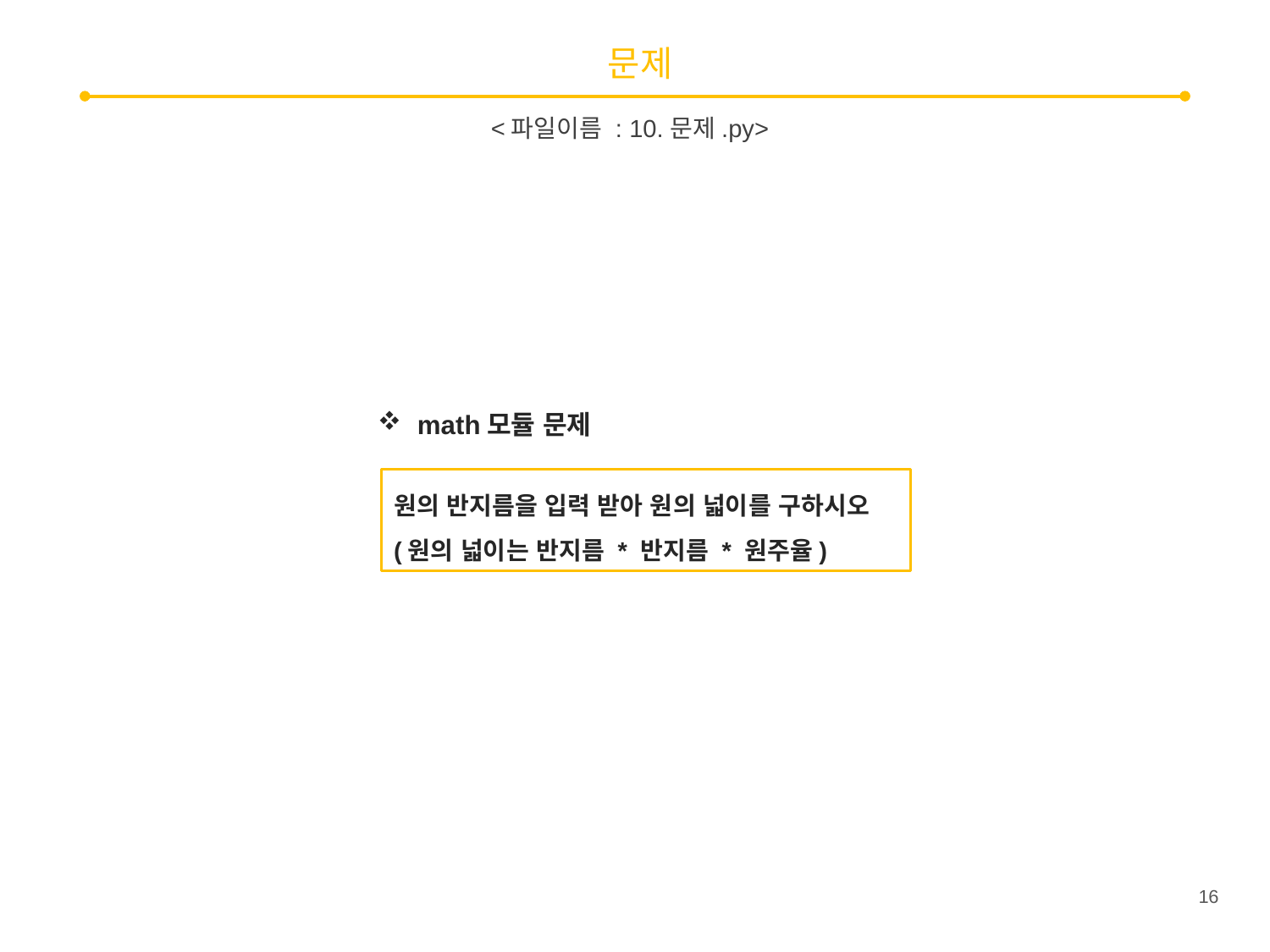

# 문제
<파일이름 : 10.문제.py>
math모듈 문제
원의 반지름을 입력 받아 원의 넓이를 구하시오
(원의 넓이는 반지름 * 반지름 * 원주율)